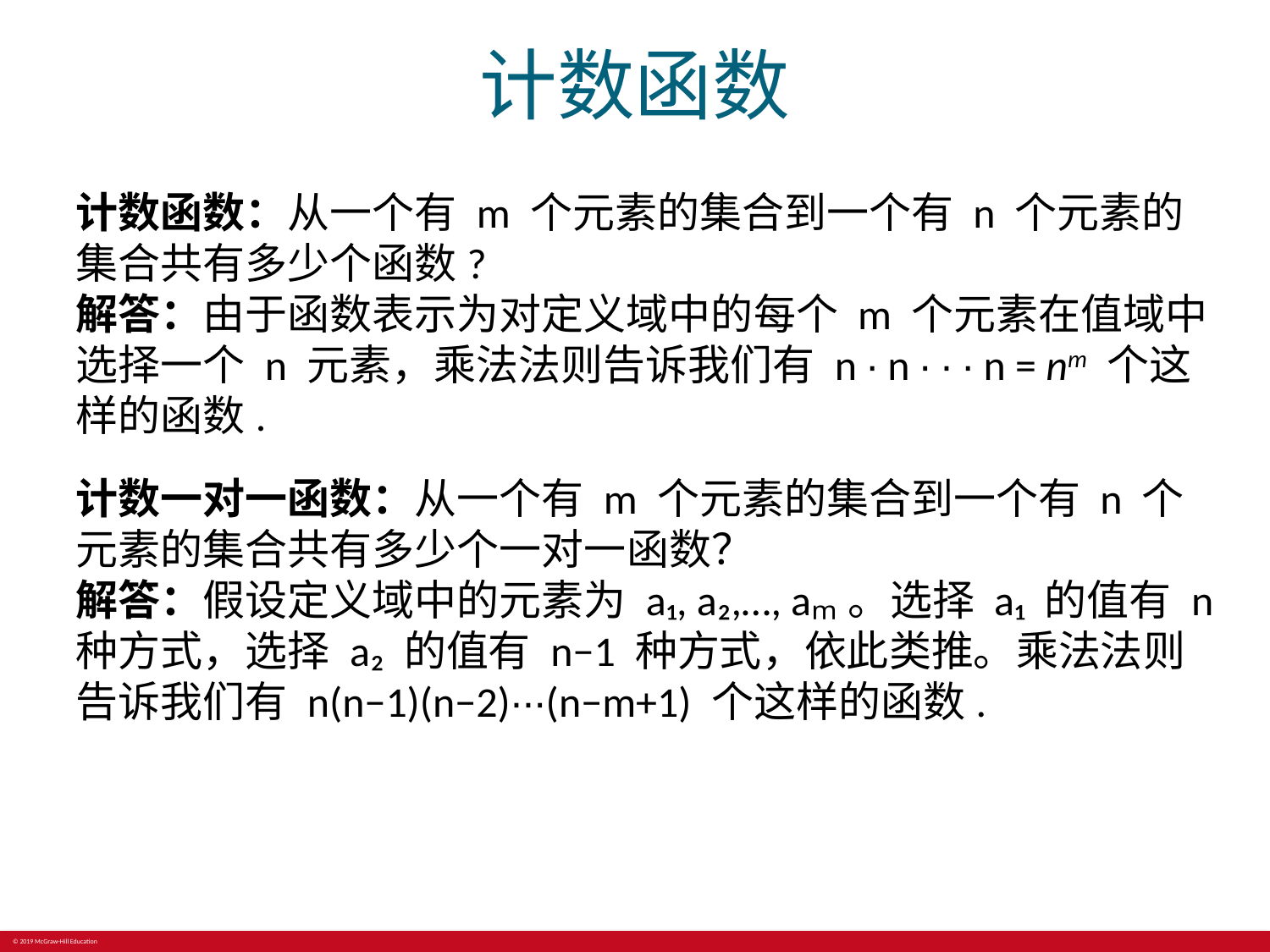

# 计数函数
计数函数：从一个有 m 个元素的集合到一个有 n 个元素的集合共有多少个函数?
解答：由于函数表示为对定义域中的每个 m 个元素在值域中选择一个 n 元素，乘法法则告诉我们有 n ∙ n ∙ ∙ ∙ n = nm 个这样的函数.
计数一对一函数：从一个有 m 个元素的集合到一个有 n 个元素的集合共有多少个一对一函数？
解答：假设定义域中的元素为 a₁, a₂,…, aₘ。选择 a₁ 的值有 n 种方式，选择 a₂ 的值有 n−1 种方式，依此类推。乘法法则告诉我们有 n(n−1)(n−2)∙∙∙(n−m+1) 个这样的函数.